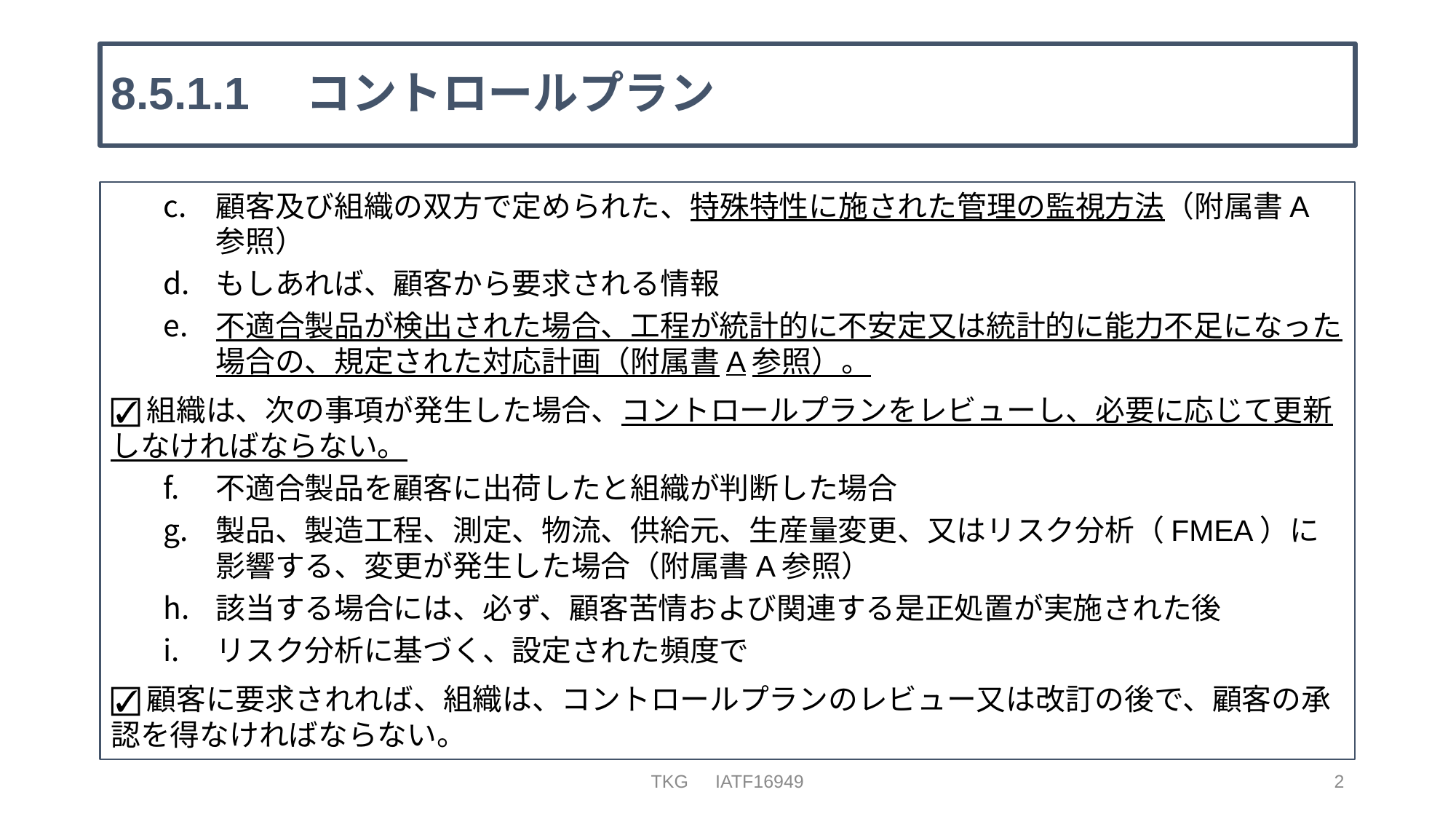

# 8.5.1.1　コントロールプラン
顧客及び組織の双方で定められた、特殊特性に施された管理の監視方法（附属書A参照）
もしあれば、顧客から要求される情報
不適合製品が検出された場合、工程が統計的に不安定又は統計的に能力不足になった場合の、規定された対応計画（附属書A参照）。
☑組織は、次の事項が発生した場合、コントロールプランをレビューし、必要に応じて更新しなければならない。
不適合製品を顧客に出荷したと組織が判断した場合
製品、製造工程、測定、物流、供給元、生産量変更、又はリスク分析（FMEA）に影響する、変更が発生した場合（附属書A参照）
該当する場合には、必ず、顧客苦情および関連する是正処置が実施された後
リスク分析に基づく、設定された頻度で
☑顧客に要求されれば、組織は、コントロールプランのレビュー又は改訂の後で、顧客の承認を得なければならない。

TKG　IATF16949
2